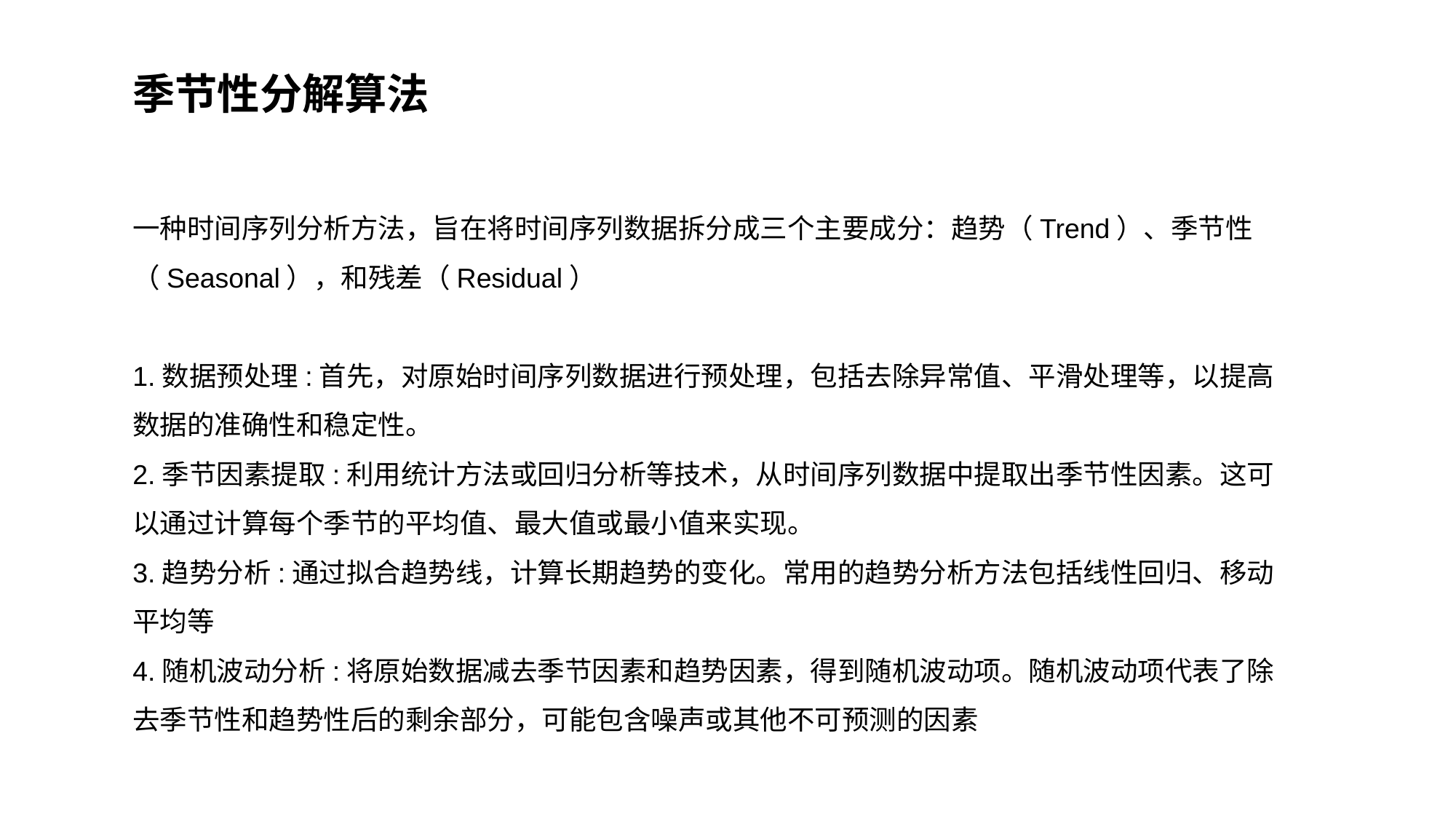

季节性分解算法

一种时间序列分析方法，旨在将时间序列数据拆分成三个主要成分：趋势（Trend）、季节性（Seasonal），和残差（Residual）

1.数据预处理:首先，对原始时间序列数据进行预处理，包括去除异常值、平滑处理等，以提高数据的准确性和稳定性。
2.季节因素提取:利用统计方法或回归分析等技术，从时间序列数据中提取出季节性因素。这可以通过计算每个季节的平均值、最大值或最小值来实现。
3.趋势分析:通过拟合趋势线，计算长期趋势的变化。常用的趋势分析方法包括线性回归、移动平均等
4.随机波动分析:将原始数据减去季节因素和趋势因素，得到随机波动项。随机波动项代表了除去季节性和趋势性后的剩余部分，可能包含噪声或其他不可预测的因素